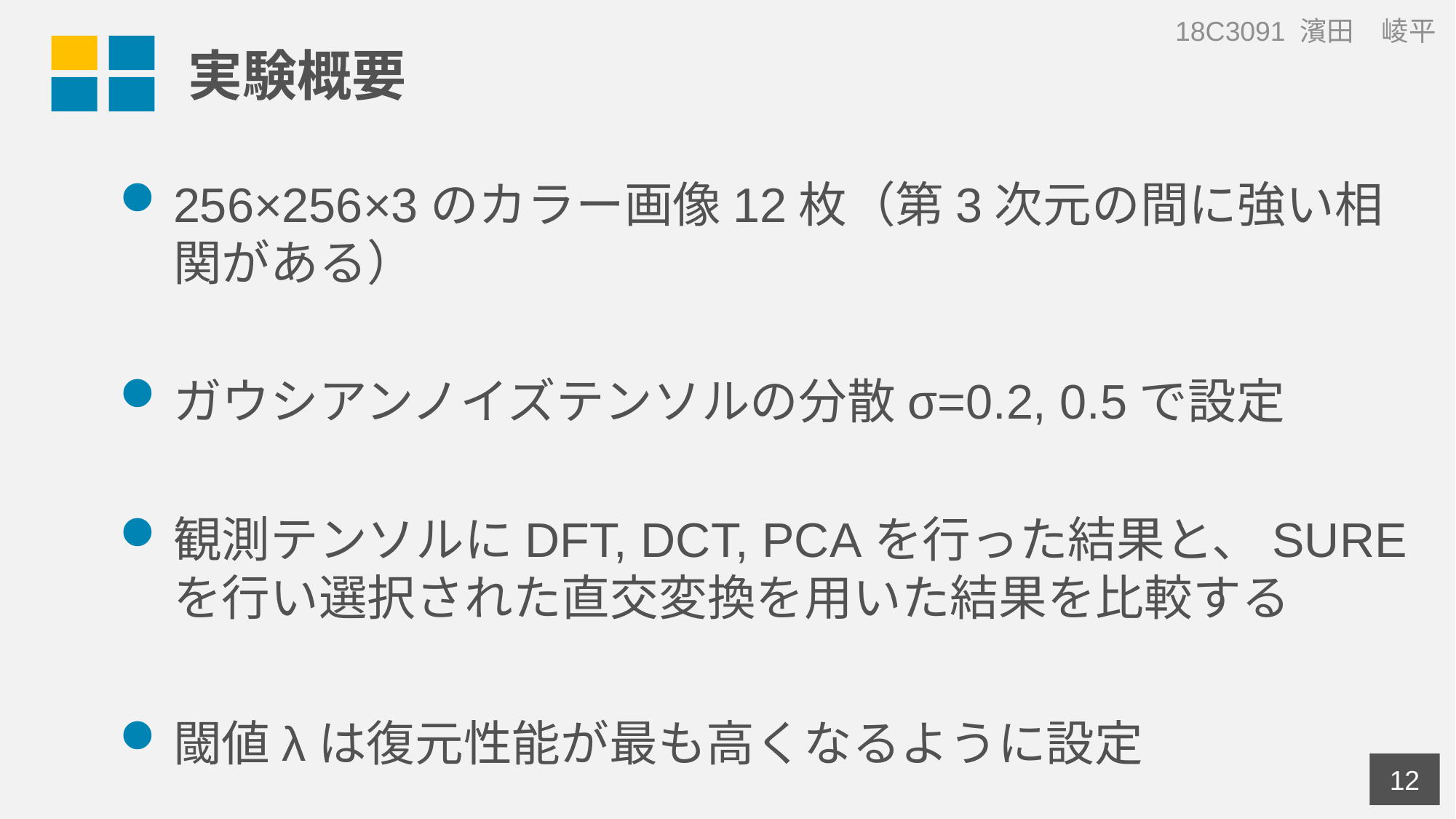

# 実験概要
18C3091 濱田　崚平
256×256×3のカラー画像12枚（第3次元の間に強い相関がある）

ガウシアンノイズテンソルの分散σ=0.2, 0.5で設定

観測テンソルにDFT, DCT, PCAを行った結果と、SUREを行い選択された直交変換を用いた結果を比較する

閾値λは復元性能が最も高くなるように設定
12